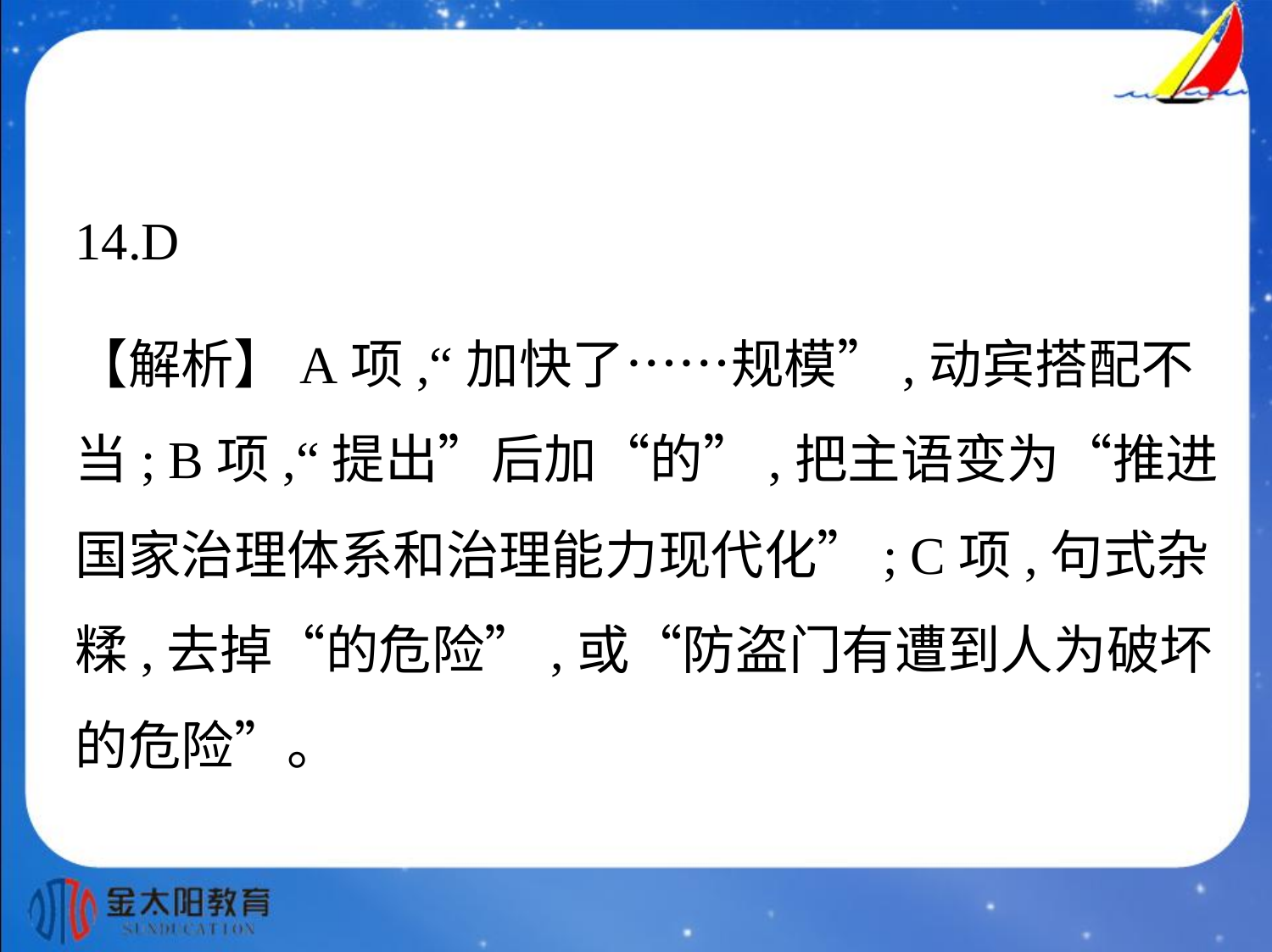

14.D
【解析】A项,“加快了……规模”,动宾搭配不
当; B项,“提出”后加“的”,把主语变为“推进
国家治理体系和治理能力现代化”; C项,句式杂
糅,去掉“的危险”,或“防盗门有遭到人为破坏
的危险”。